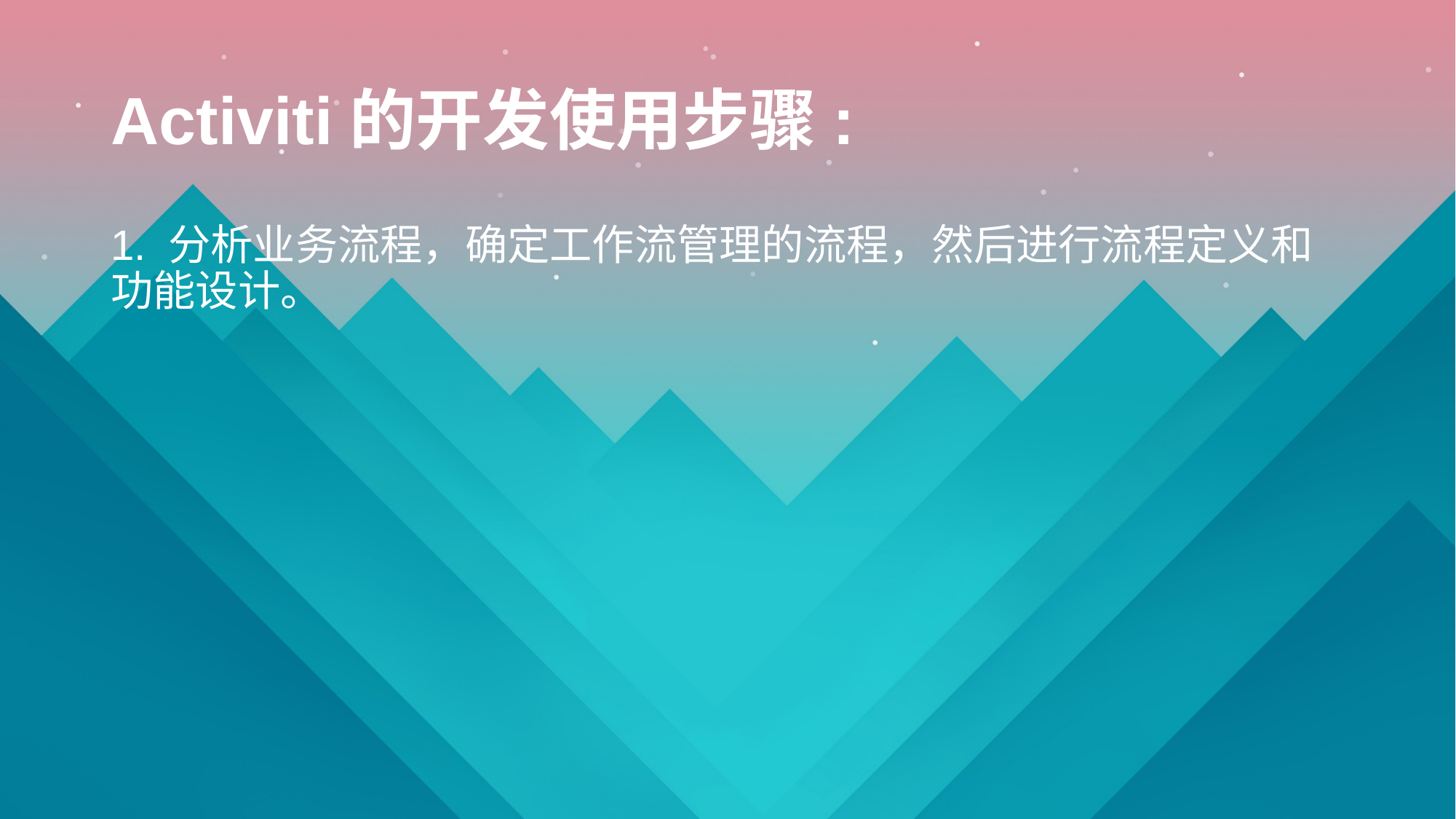

# Activiti的开发使用步骤:
1. 分析业务流程，确定工作流管理的流程，然后进行流程定义和功能设计。